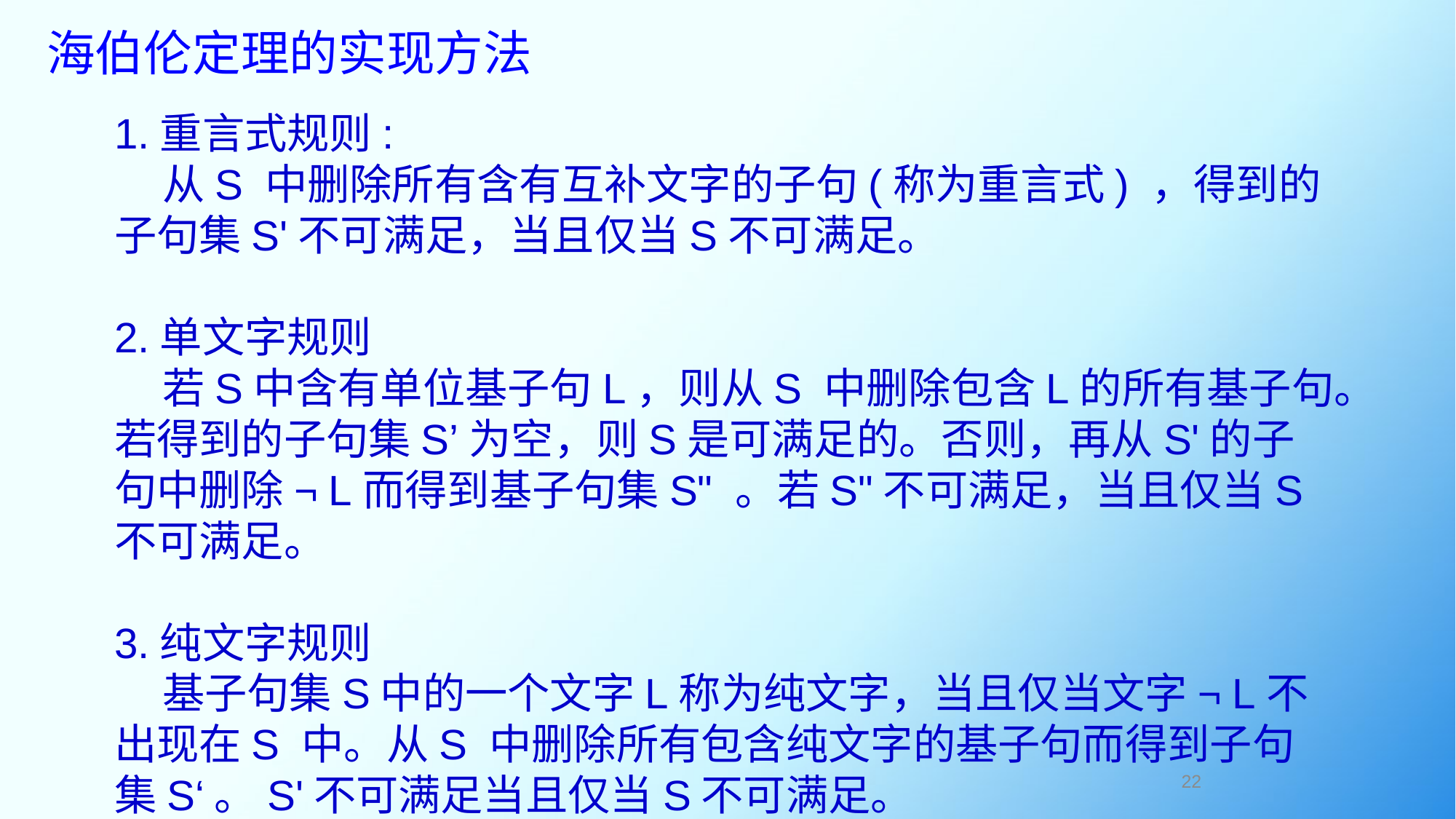

# 海伯伦定理的实现方法
1.重言式规则:
    从S 中删除所有含有互补文字的子句(称为重言式) ，得到的子句集S'不可满足，当且仅当S不可满足。

2.单文字规则
    若S中含有单位基子句L，则从S 中删除包含L的所有基子句。若得到的子句集S’为空，则S是可满足的。否则，再从S'的子句中删除¬ L而得到基子句集S" 。若S"不可满足，当且仅当S不可满足。

3.纯文字规则
    基子句集S中的一个文字L称为纯文字，当且仅当文字¬ L不出现在S 中。从S 中删除所有包含纯文字的基子句而得到子句集S‘。S'不可满足当且仅当S不可满足。
22